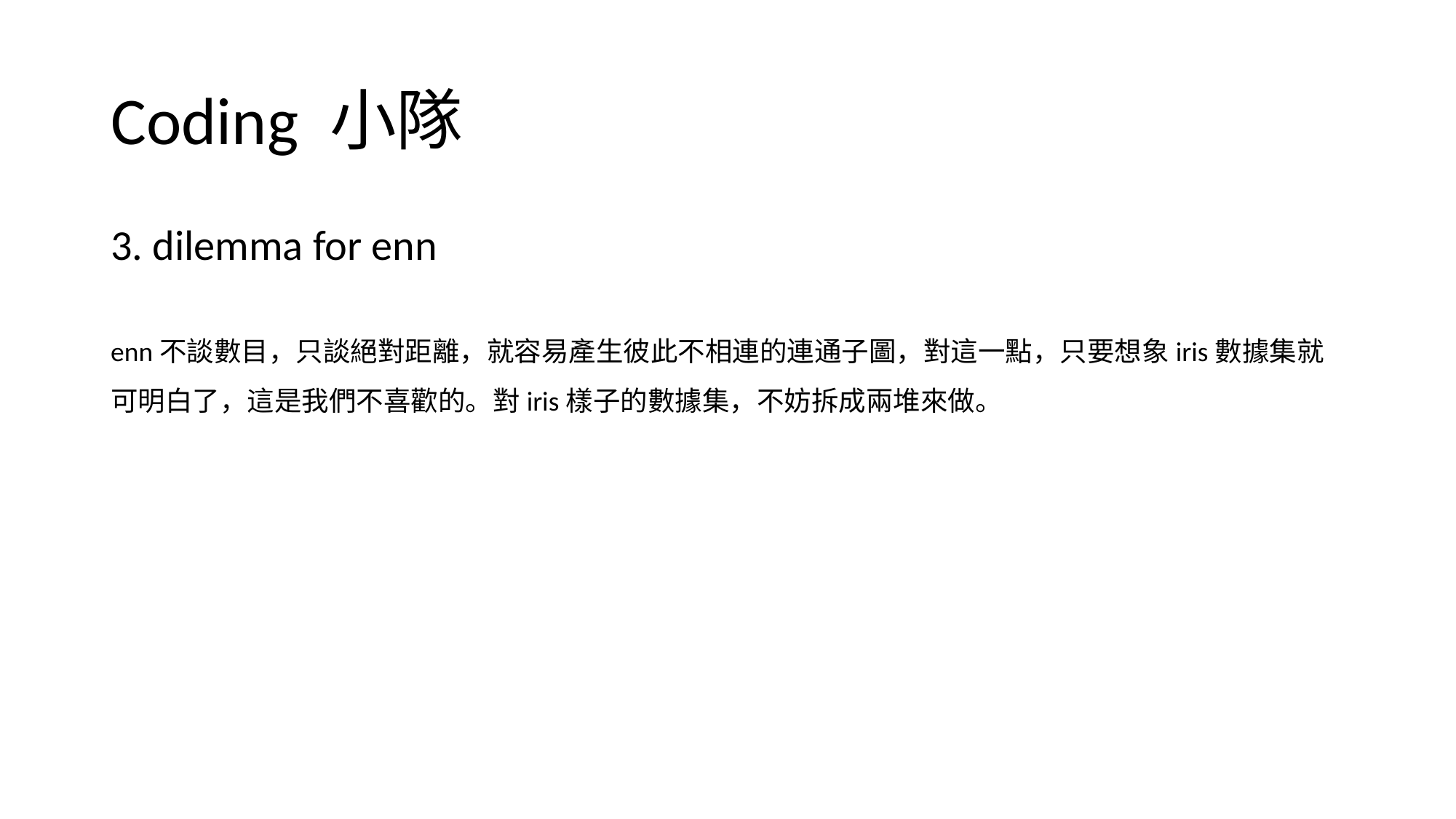

# Coding 小隊
3. dilemma for enn
enn不談數目，只談絕對距離，就容易產生彼此不相連的連通子圖，對這一點，只要想象iris數據集就可明白了，這是我們不喜歡的。對iris樣子的數據集，不妨拆成兩堆來做。